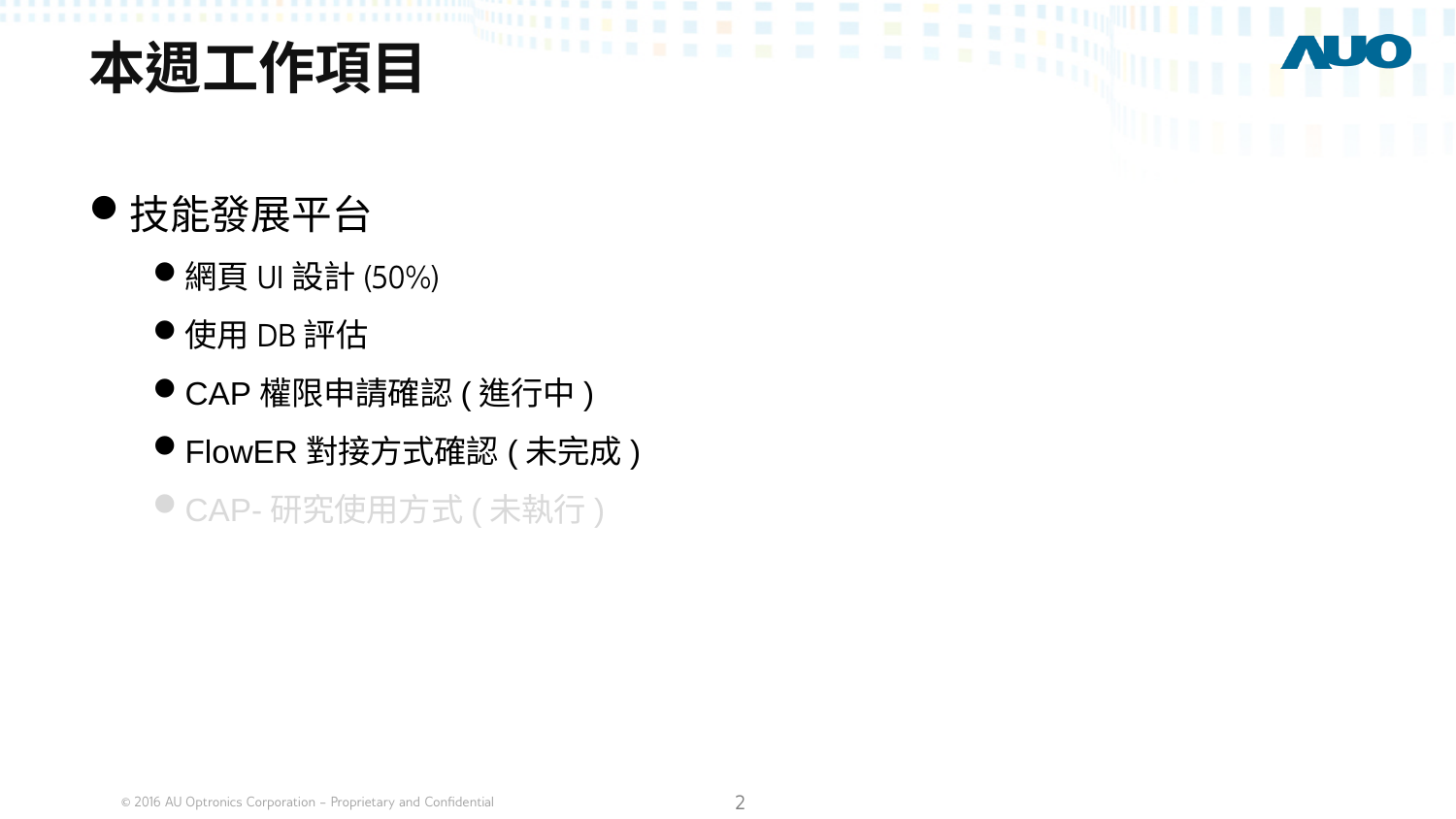

# 本週工作項目
技能發展平台
網頁UI設計(50%)
使用DB評估
CAP權限申請確認(進行中)
FlowER對接方式確認(未完成)
CAP-研究使用方式(未執行)